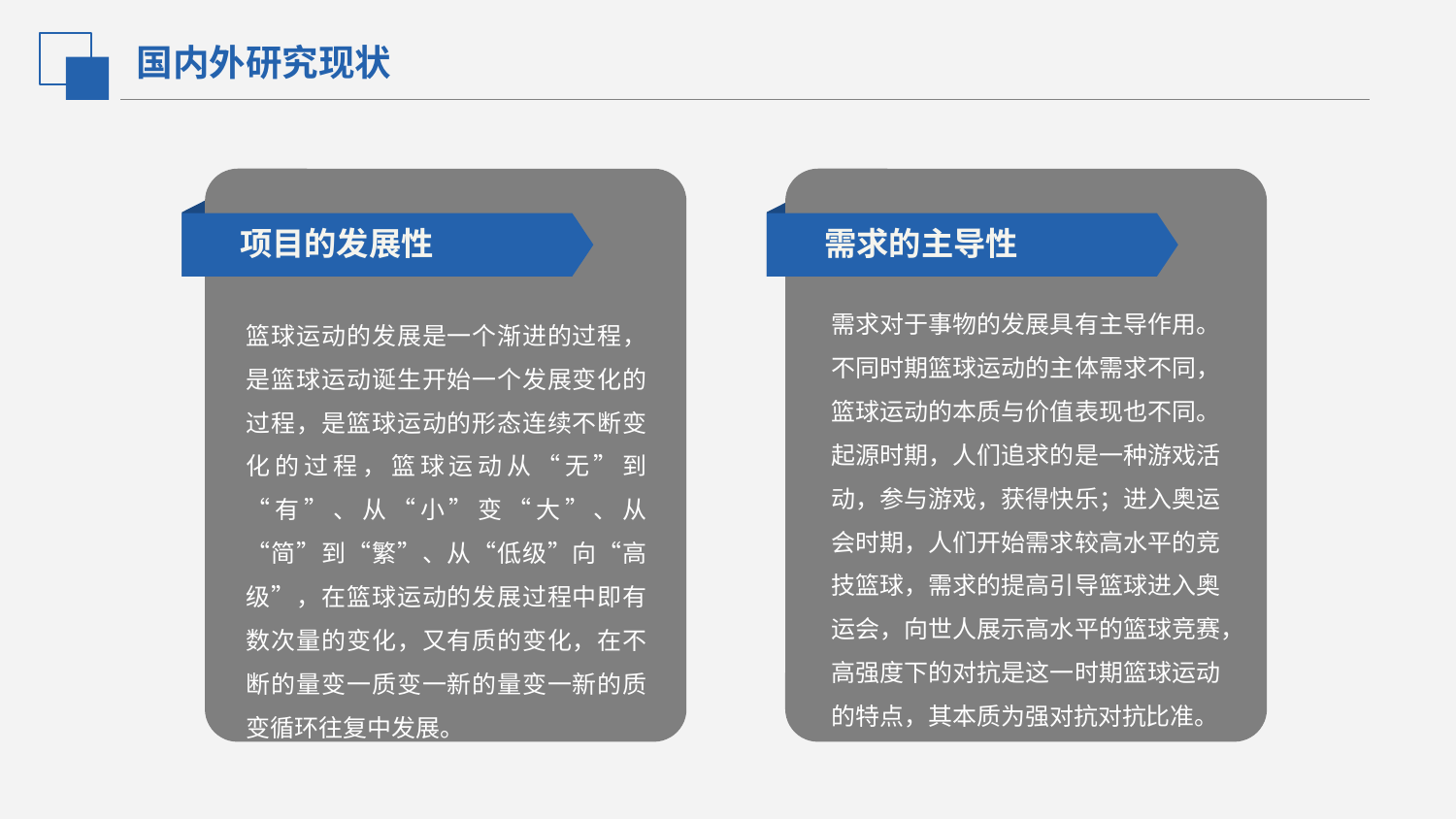

国内外研究现状

项目的发展性
需求的主导性
需求对于事物的发展具有主导作用。不同时期篮球运动的主体需求不同，篮球运动的本质与价值表现也不同。起源时期，人们追求的是一种游戏活动，参与游戏，获得快乐；进入奥运会时期，人们开始需求较高水平的竞技篮球，需求的提高引导篮球进入奥运会，向世人展示高水平的篮球竞赛，高强度下的对抗是这一时期篮球运动的特点，其本质为强对抗对抗比准。
篮球运动的发展是一个渐进的过程，是篮球运动诞生开始一个发展变化的过程，是篮球运动的形态连续不断变化的过程，篮球运动从“无”到“有”、从“小”变“大”、从“简”到“繁”、从“低级”向“高级”，在篮球运动的发展过程中即有数次量的变化，又有质的变化，在不断的量变一质变一新的量变一新的质变循环往复中发展。